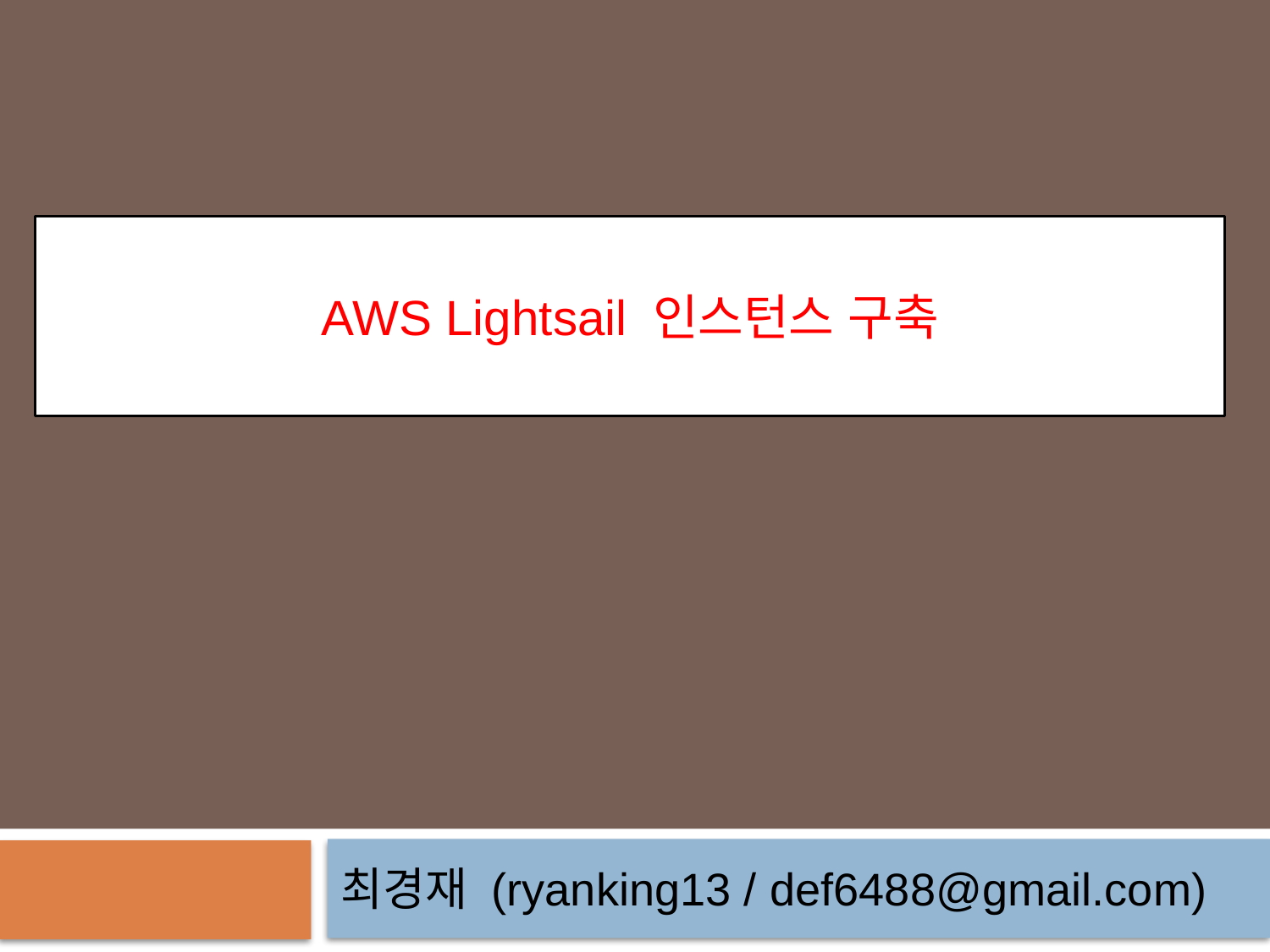

AWS Lightsail 인스턴스 구축
최경재 (ryanking13 / def6488@gmail.com)